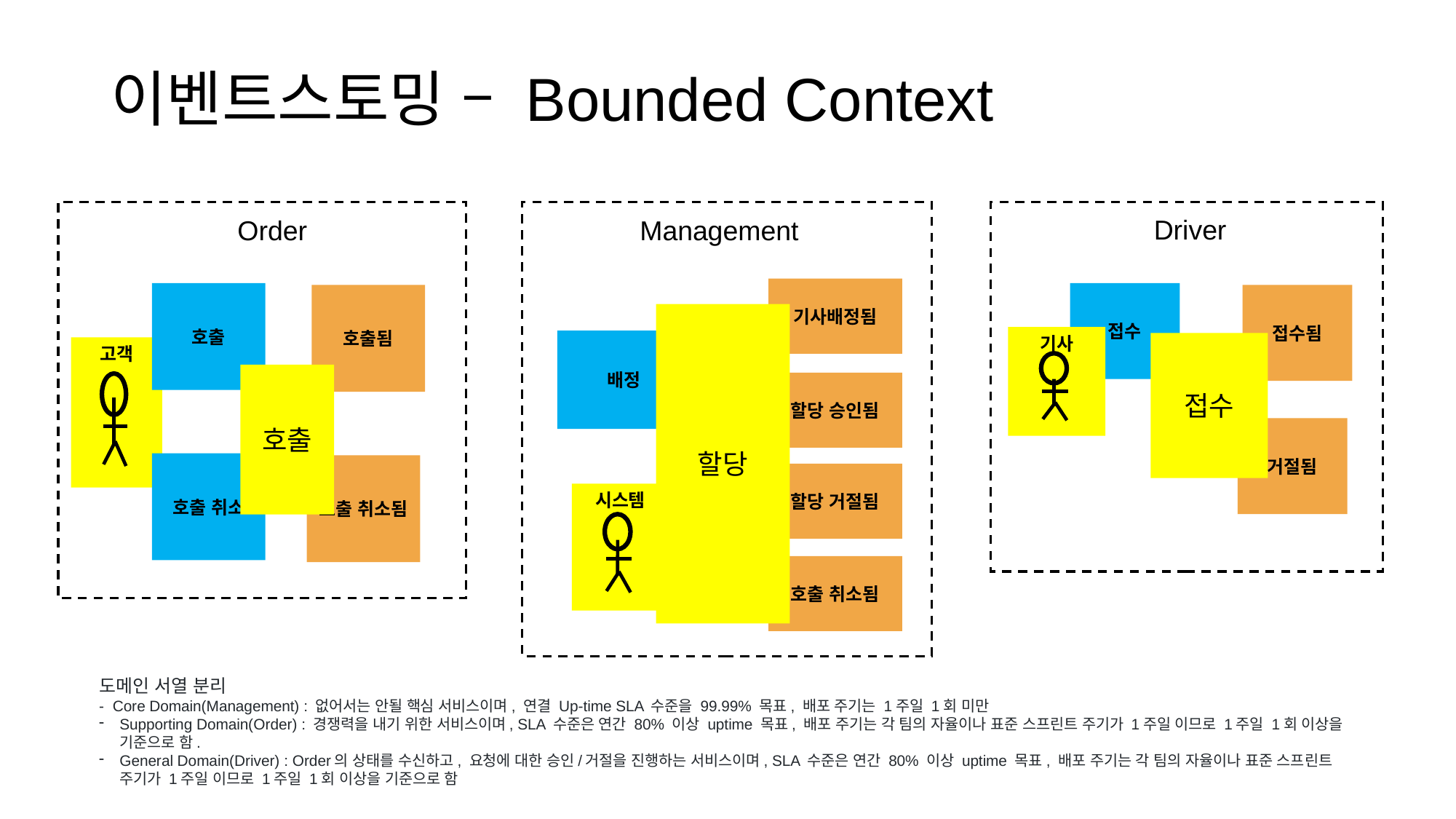

# 이벤트스토밍 – Bounded Context

Driver
Order
Management
기사배정됨
호출
접수
호출됨
접수됨
할당
기사

배정
접수
고객

호출
할당 승인됨
거절됨
호출 취소
호출 취소됨
할당 거절됨
시스템

호출 취소됨
도메인 서열 분리
-  Core Domain(Management) : 없어서는 안될 핵심 서비스이며, 연결 Up-time SLA 수준을 99.99% 목표, 배포 주기는 1주일 1회 미만
Supporting Domain(Order) : 경쟁력을 내기 위한 서비스이며, SLA 수준은 연간 80% 이상 uptime 목표, 배포 주기는 각 팀의 자율이나 표준 스프린트 주기가 1주일 이므로 1주일 1회 이상을 기준으로 함.
General Domain(Driver) : Order의 상태를 수신하고, 요청에 대한 승인/거절을 진행하는 서비스이며, SLA 수준은 연간 80% 이상 uptime 목표, 배포 주기는 각 팀의 자율이나 표준 스프린트 주기가 1주일 이므로 1주일 1회 이상을 기준으로 함